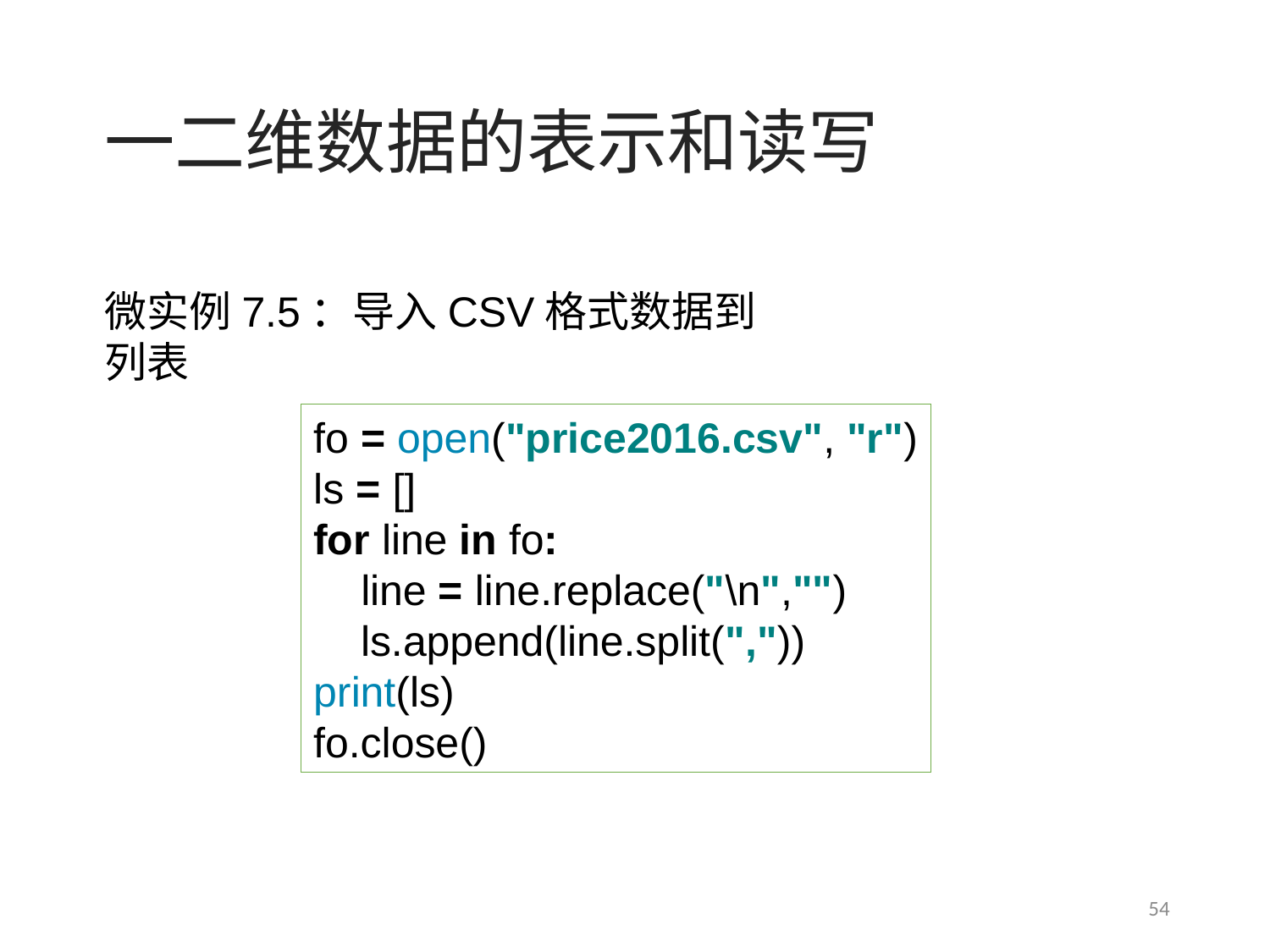

# 一二维数据的表示和读写
微实例7.5：导入CSV格式数据到列表
fo = open("price2016.csv", "r")
ls = []
for line in fo:
    line = line.replace("\n","")
    ls.append(line.split(","))
print(ls)
fo.close()
54